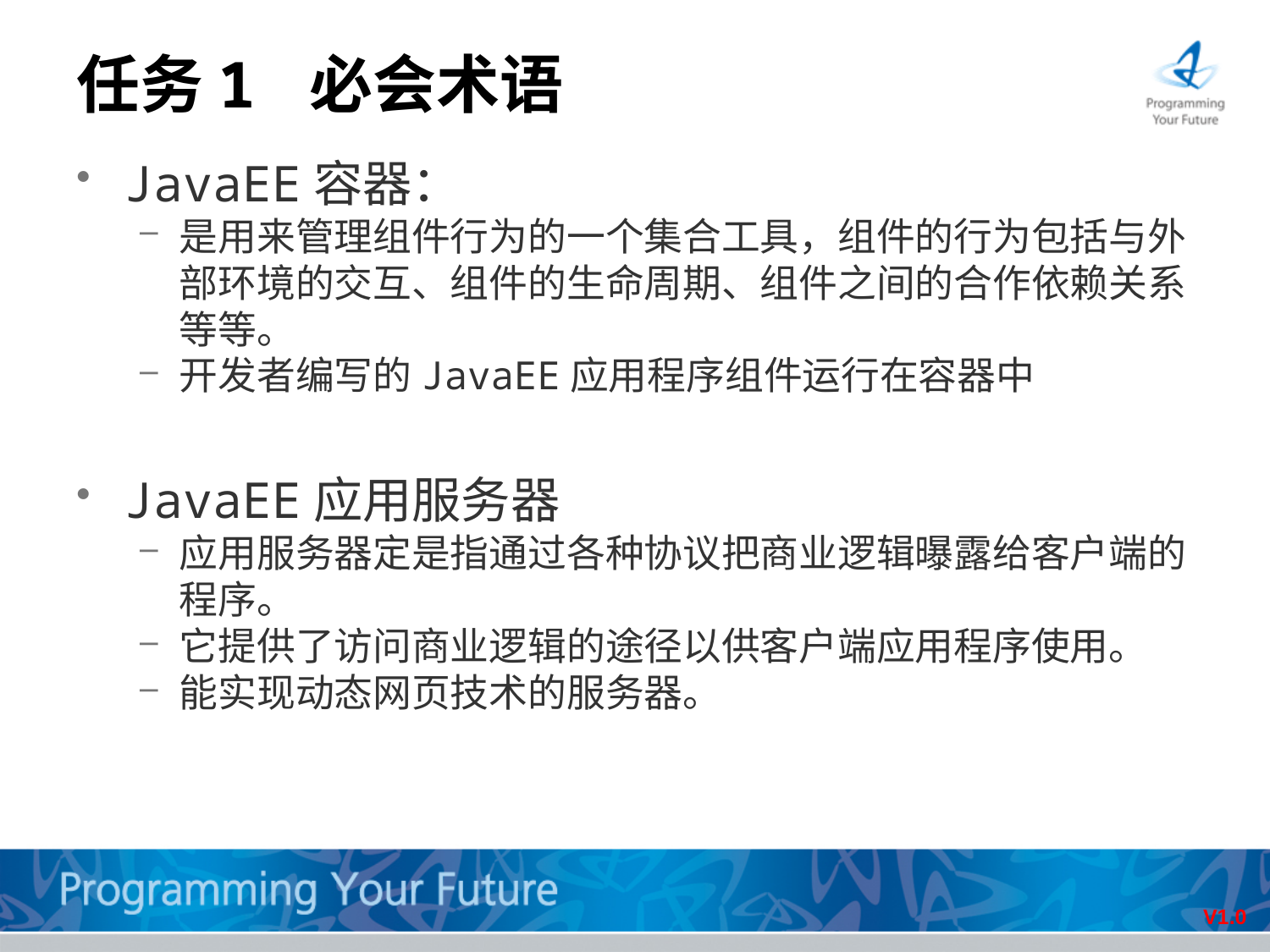

# 任务1 必会术语
JavaEE容器：
是用来管理组件行为的一个集合工具，组件的行为包括与外部环境的交互、组件的生命周期、组件之间的合作依赖关系等等。
开发者编写的JavaEE应用程序组件运行在容器中

JavaEE应用服务器
应用服务器定是指通过各种协议把商业逻辑曝露给客户端的程序。
它提供了访问商业逻辑的途径以供客户端应用程序使用。
能实现动态网页技术的服务器。